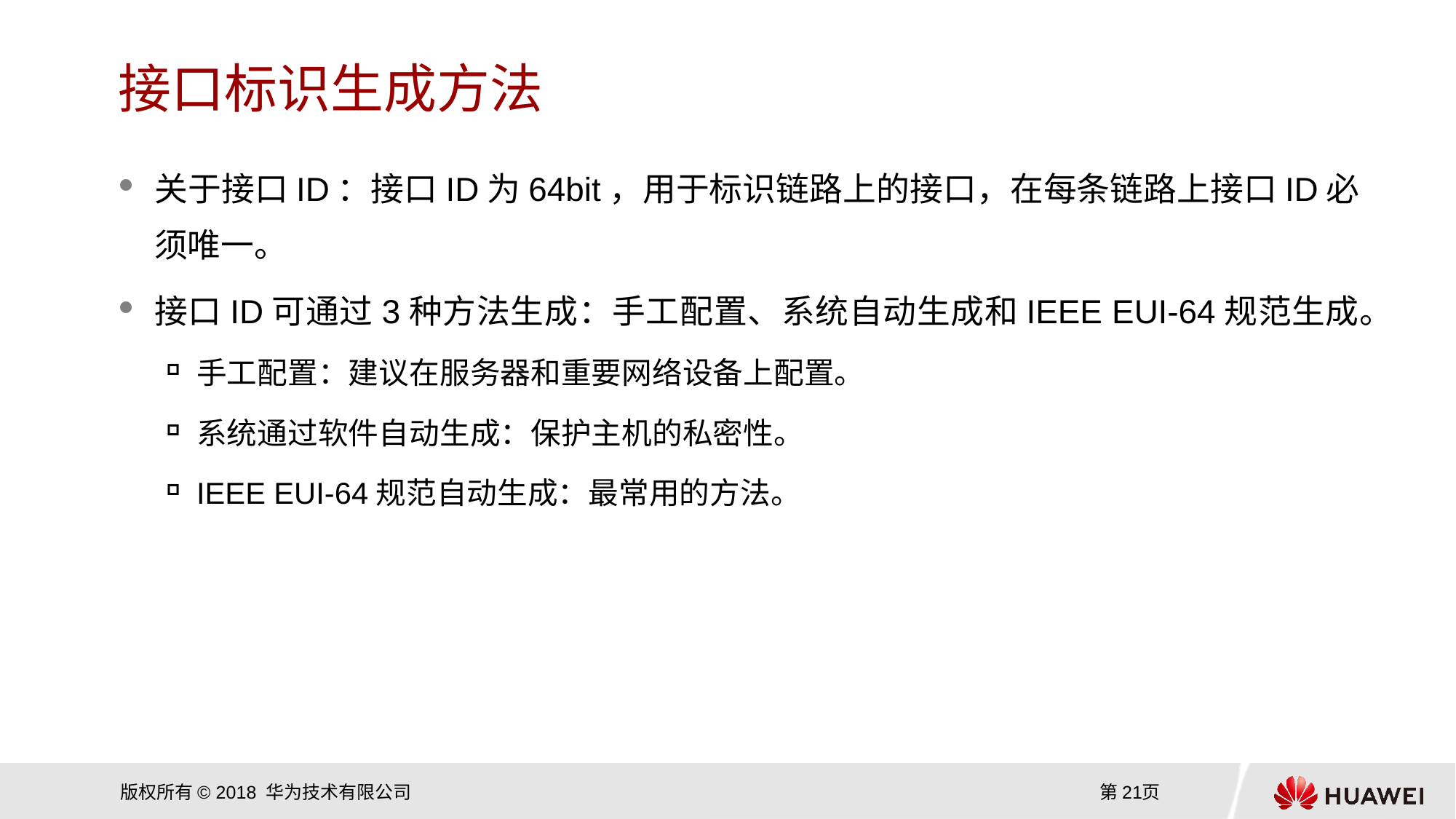

# 接口标识生成方法
关于接口ID：接口ID为64bit，用于标识链路上的接口，在每条链路上接口ID必须唯一。
接口ID可通过3种方法生成：手工配置、系统自动生成和IEEE EUI-64规范生成。
手工配置：建议在服务器和重要网络设备上配置。
系统通过软件自动生成：保护主机的私密性。
IEEE EUI-64规范自动生成：最常用的方法。